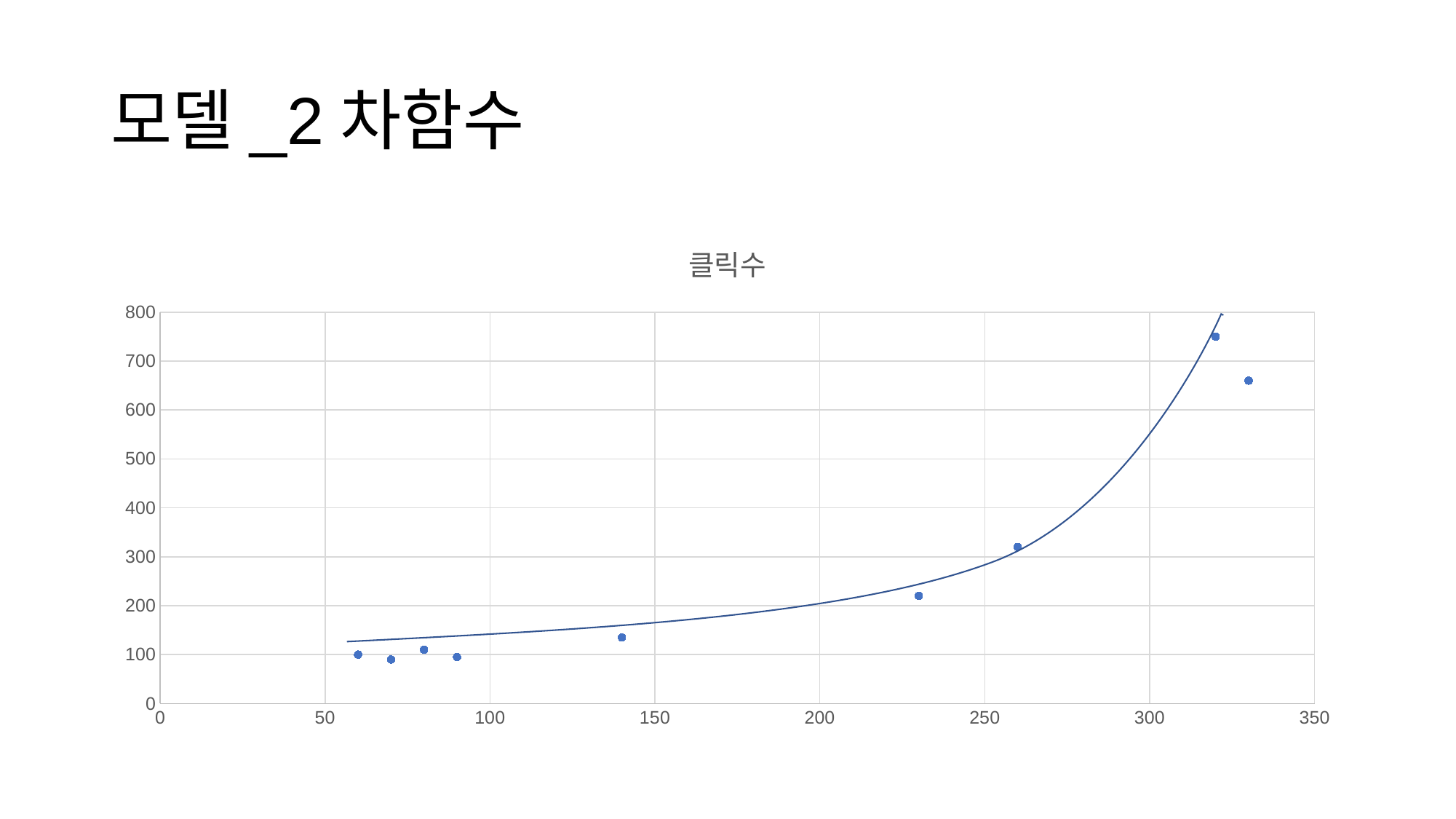

# 모델_2차함수

### Chart:

| Category | 클릭수 |
|---|---|